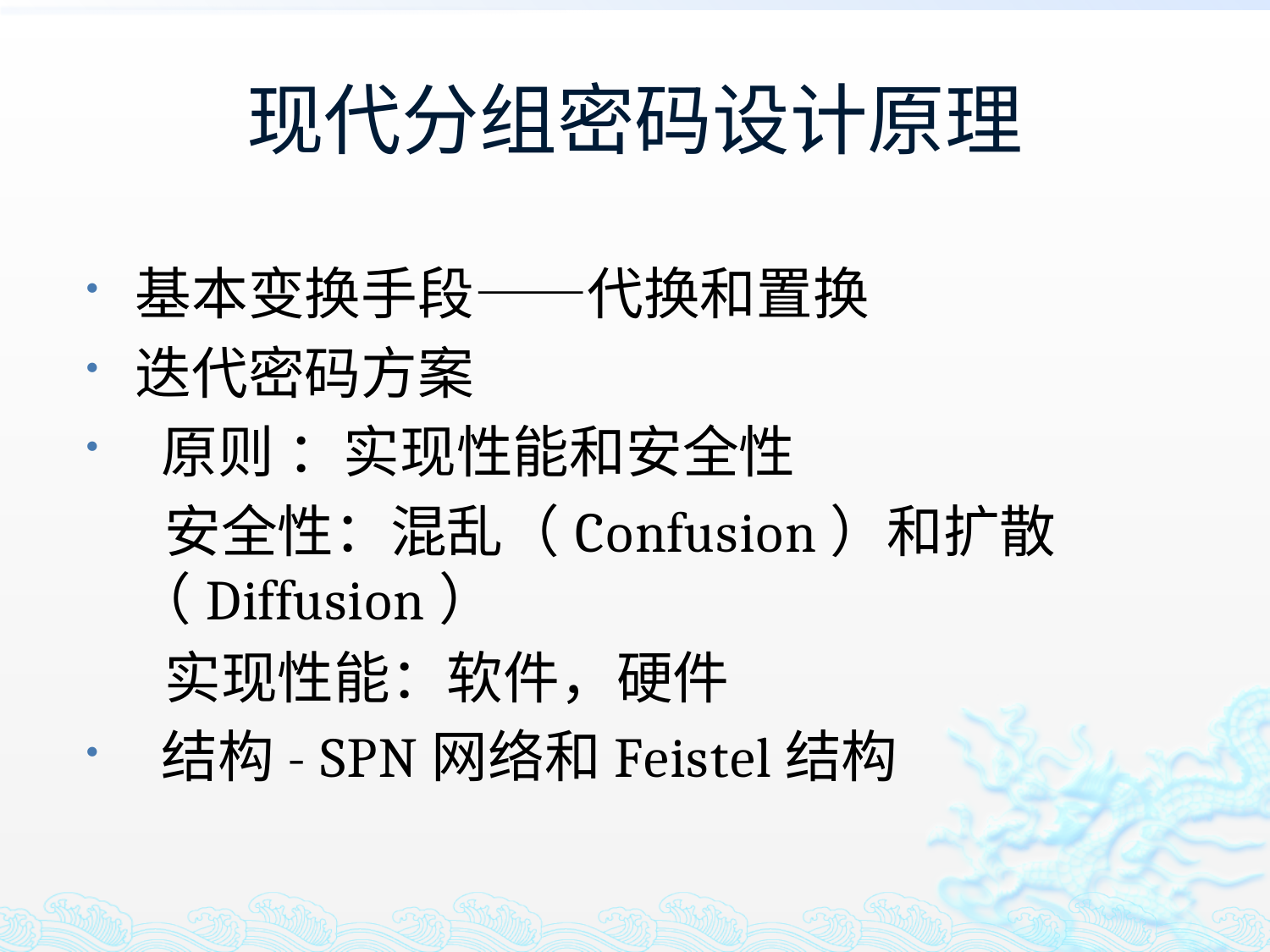

# 现代分组密码设计原理
基本变换手段——代换和置换
迭代密码方案
 原则 ：实现性能和安全性
     安全性：混乱（Confusion）和扩散（Diffusion）
     实现性能：软件，硬件
 结构- SPN网络和Feistel结构